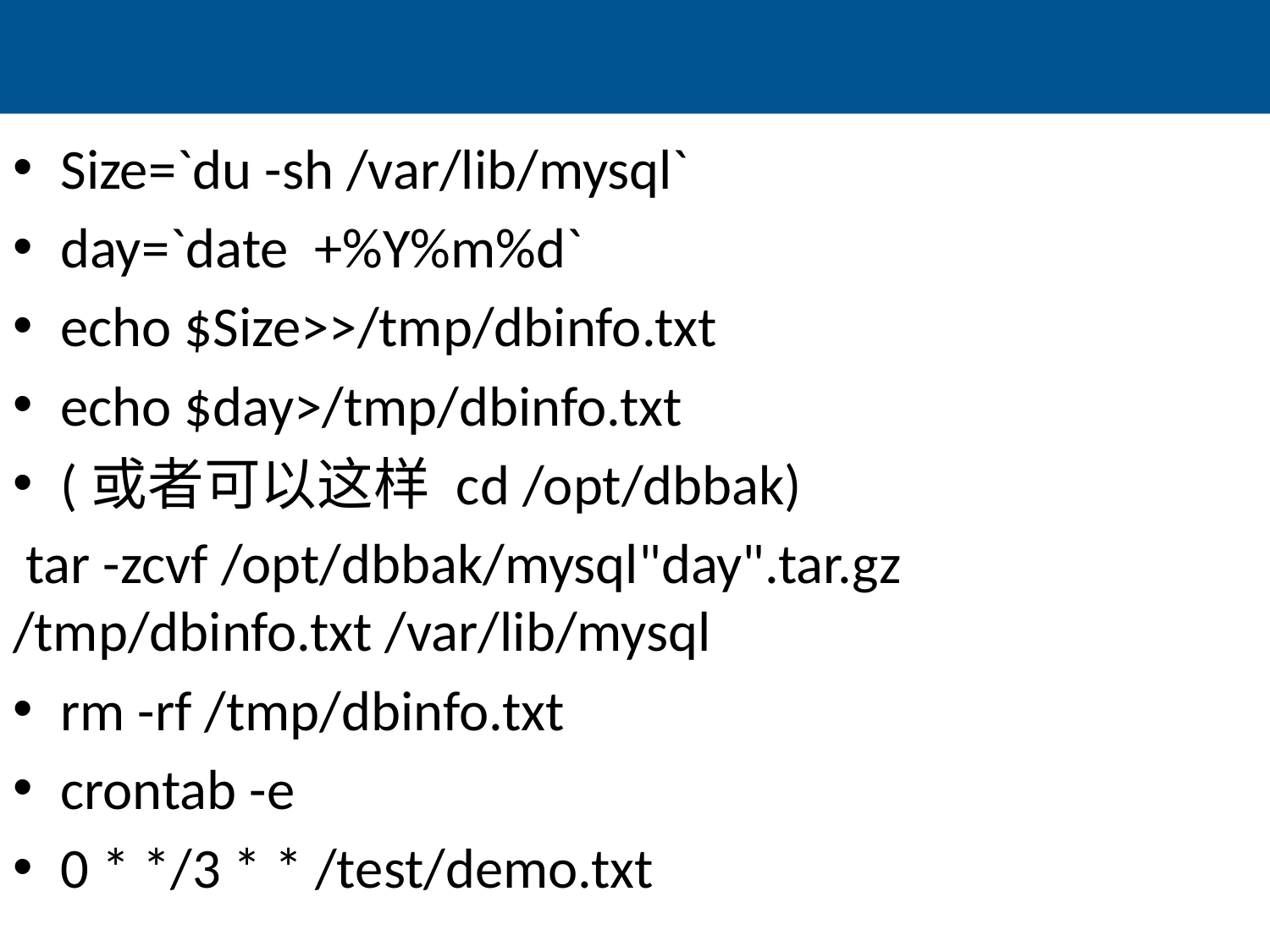

#
Size=`du -sh /var/lib/mysql`
day=`date  +%Y%m%d`
echo $Size>>/tmp/dbinfo.txt
echo $day>/tmp/dbinfo.txt
(或者可以这样 cd /opt/dbbak)
 tar -zcvf /opt/dbbak/mysql"day".tar.gz /tmp/dbinfo.txt /var/lib/mysql
rm -rf /tmp/dbinfo.txt
crontab -e
0 * */3 * * /test/demo.txt